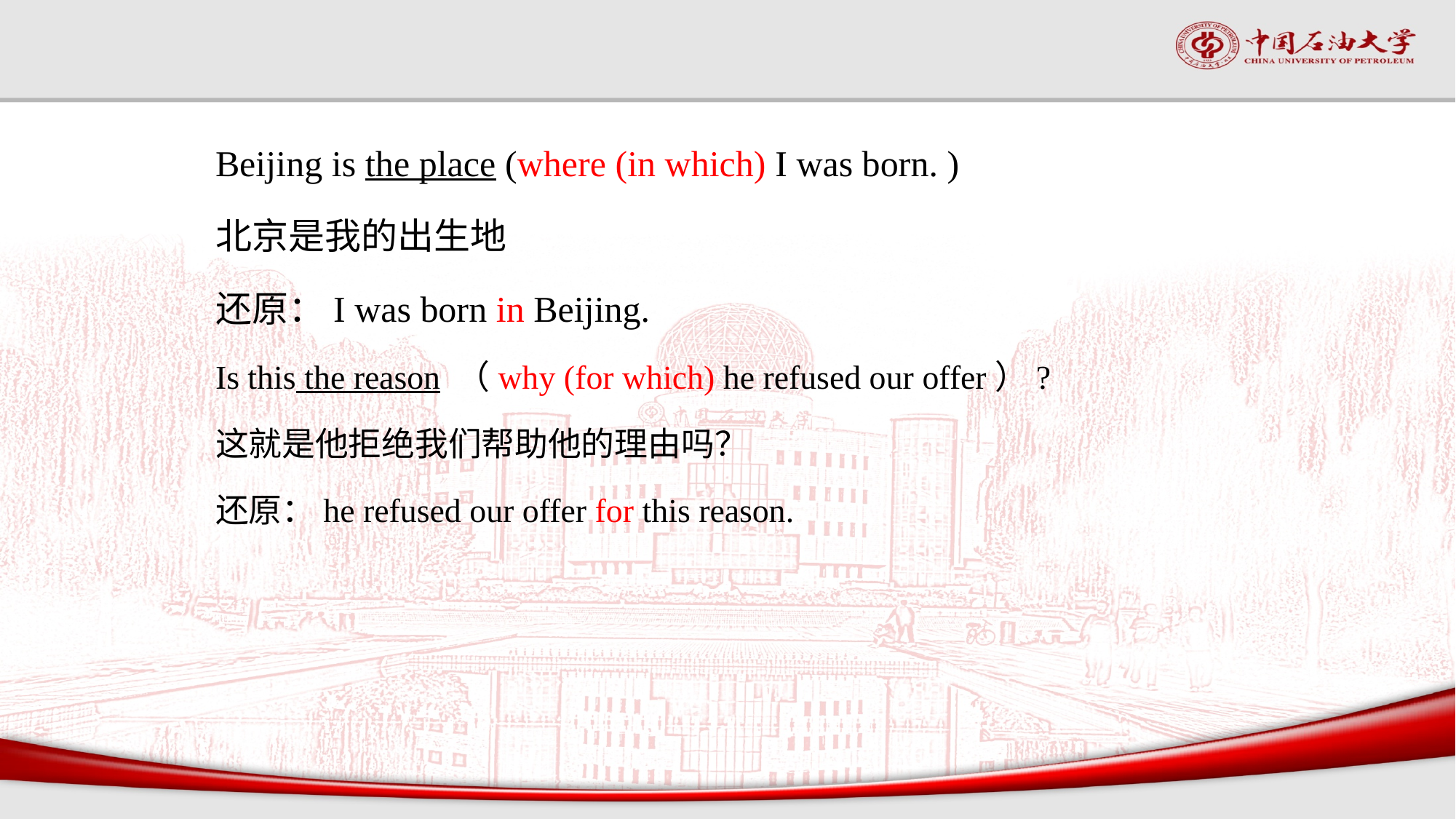

#
Beijing is the place (where (in which) I was born. )
北京是我的出生地
还原：I was born in Beijing.
Is this the reason （why (for which) he refused our offer）?
这就是他拒绝我们帮助他的理由吗？
还原：he refused our offer for this reason.